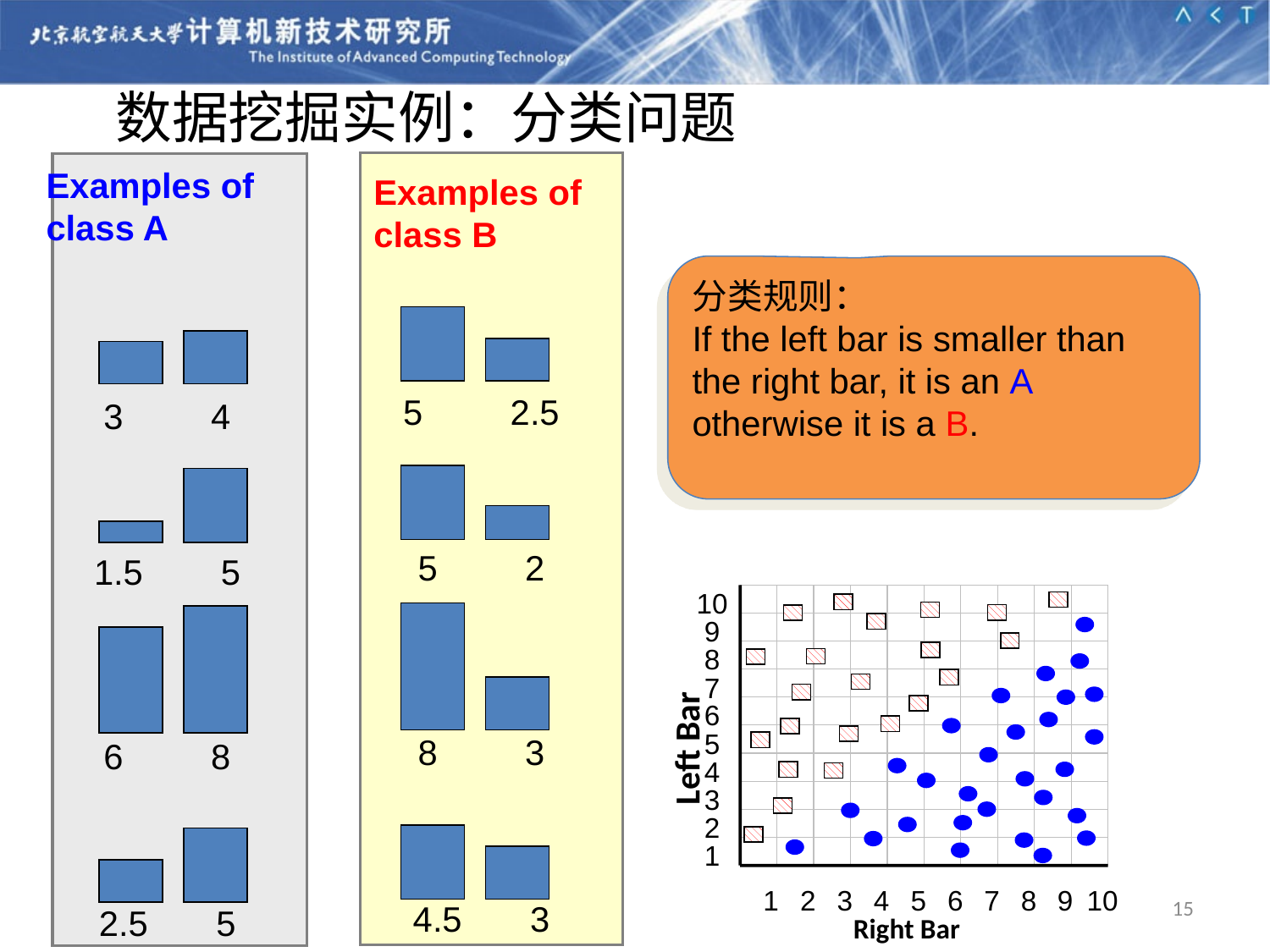

数据挖掘实例：分类问题

Examples of class B

5         2.5
5         2
8         3
4.5       3

Examples of class A

3         4

1.5        5

6         8

2.5       5
分类规则：
If the left bar is smaller than the right bar, it is an A
otherwise it is a B.
10

9

8

7

6

Left Bar
5

4

3

2

1

1
2
3
4
5
6
7
8
10
9
Right Bar

15